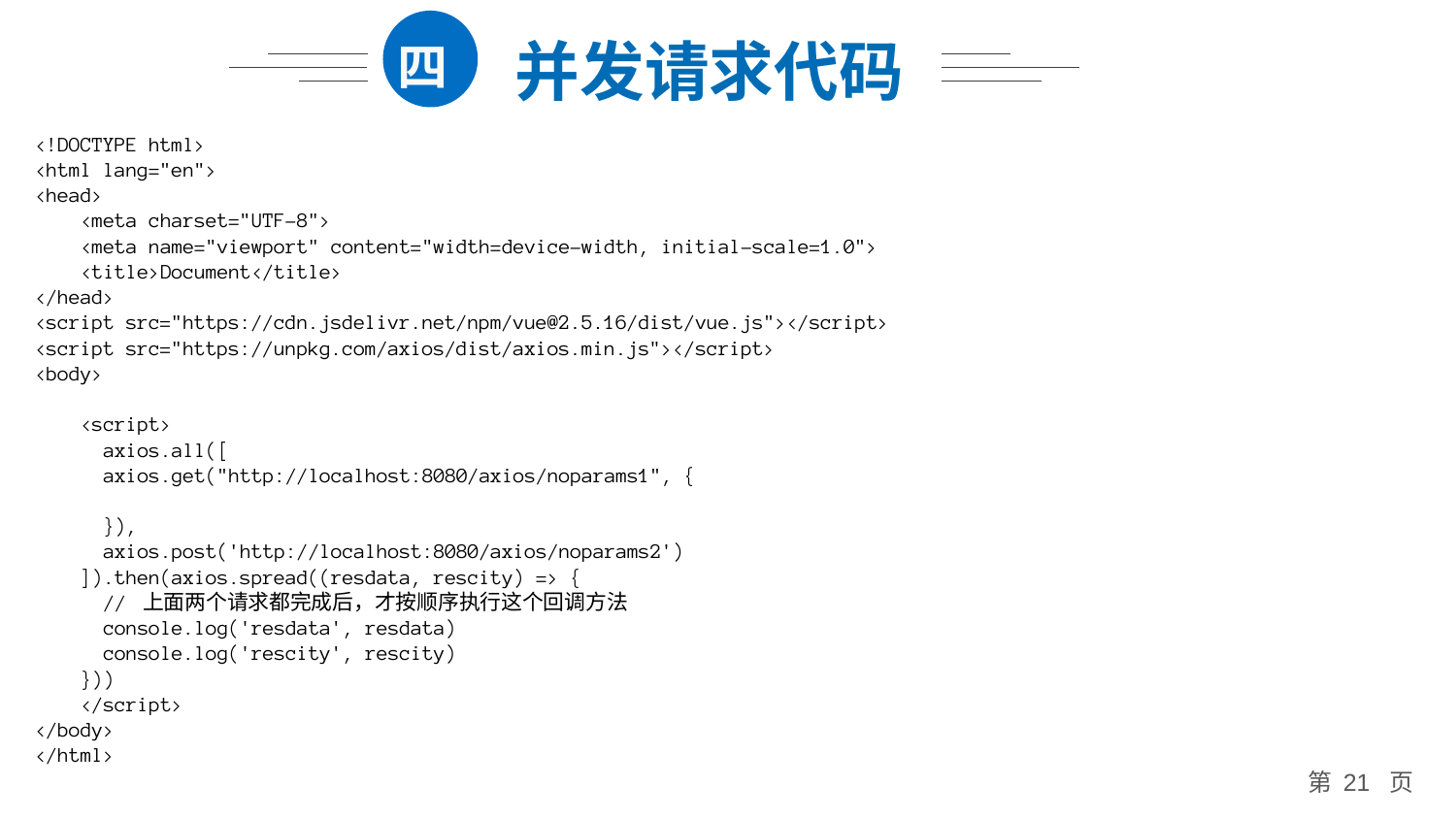

四
并发请求代码
<!DOCTYPE html>
<html lang="en">
<head>
    <meta charset="UTF-8">
    <meta name="viewport" content="width=device-width, initial-scale=1.0">
    <title>Document</title>
</head>
<script src="https://cdn.jsdelivr.net/npm/vue@2.5.16/dist/vue.js"></script>
<script src="https://unpkg.com/axios/dist/axios.min.js"></script>
<body>

    <script>
      axios.all([
      axios.get("http://localhost:8080/axios/noparams1", {

      }),
      axios.post('http://localhost:8080/axios/noparams2')
    ]).then(axios.spread((resdata, rescity) => {
      // 上面两个请求都完成后，才按顺序执行这个回调方法
      console.log('resdata', resdata)
      console.log('rescity', rescity)
    }))
    </script>
</body>
</html>